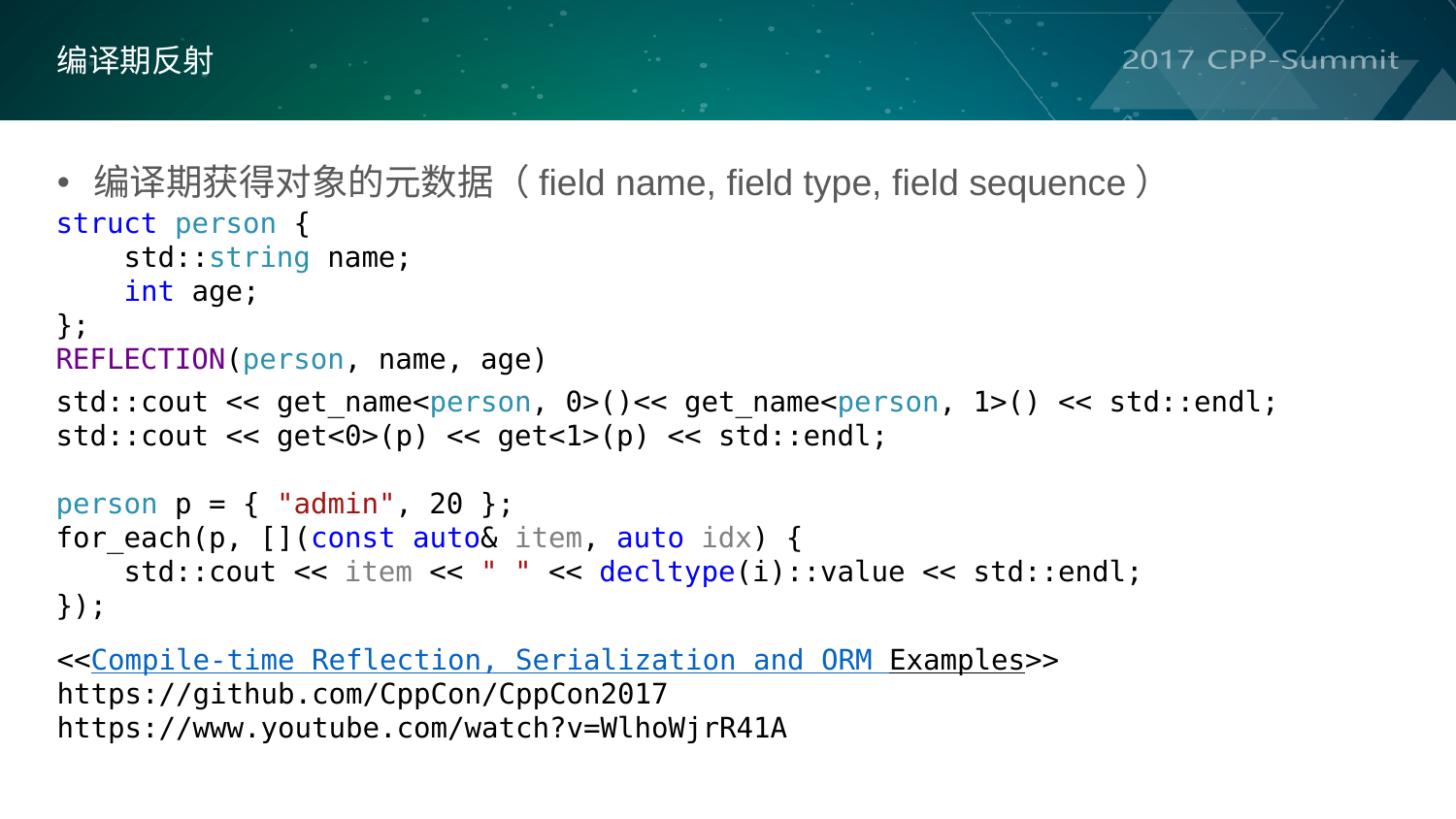

编译期反射
编译期获得对象的元数据（field name, field type, field sequence）
struct person {
    std::string name;
    int age;
};
REFLECTION(person, name, age)
std::cout << get_name<person, 0>()<< get_name<person, 1>() << std::endl;
std::cout << get<0>(p) << get<1>(p) << std::endl;

person p = { "admin", 20 };
for_each(p, [](const auto& item, auto idx) {
    std::cout << item << " " << decltype(i)::value << std::endl;
});

<<Compile-time Reflection, Serialization and ORM Examples>>
https://github.com/CppCon/CppCon2017
https://www.youtube.com/watch?v=WlhoWjrR41A